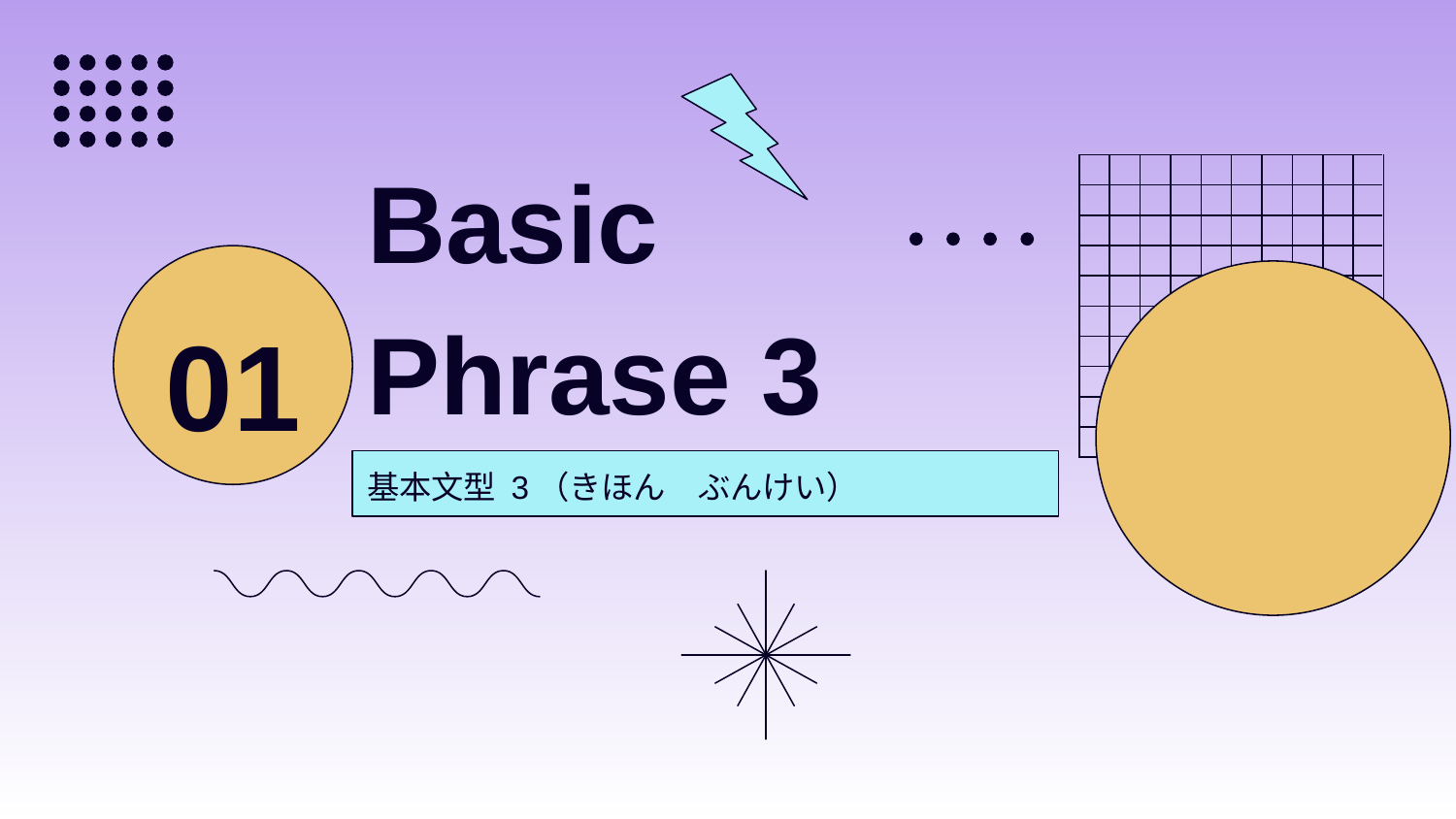

01
# Basic Phrase 3
基本文型 3（きほん　ぶんけい）